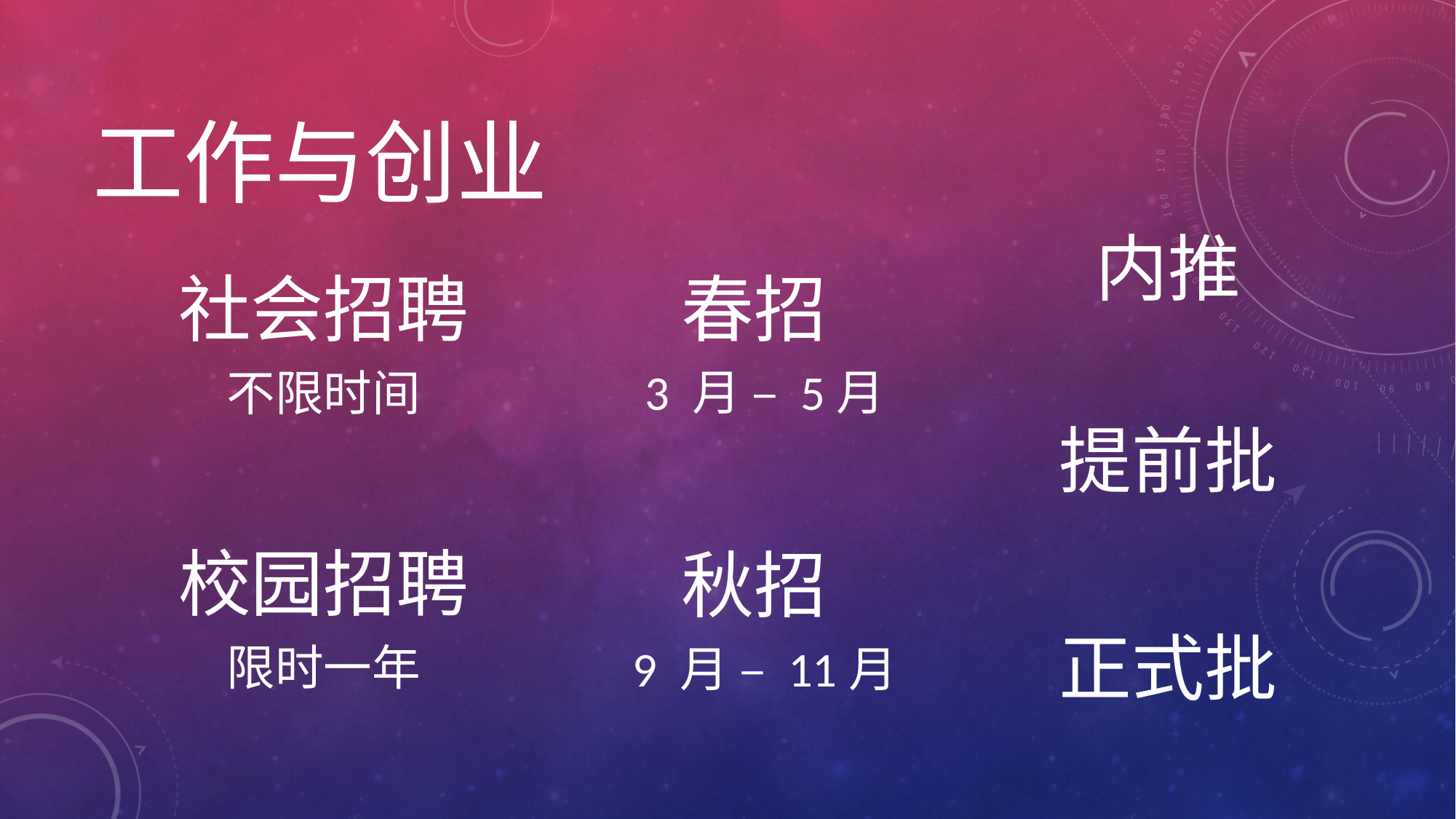

# 工作与创业
内推
春招
社会招聘
3 月 – 5月
不限时间
提前批
校园招聘
秋招
正式批
限时一年
9 月 – 11月